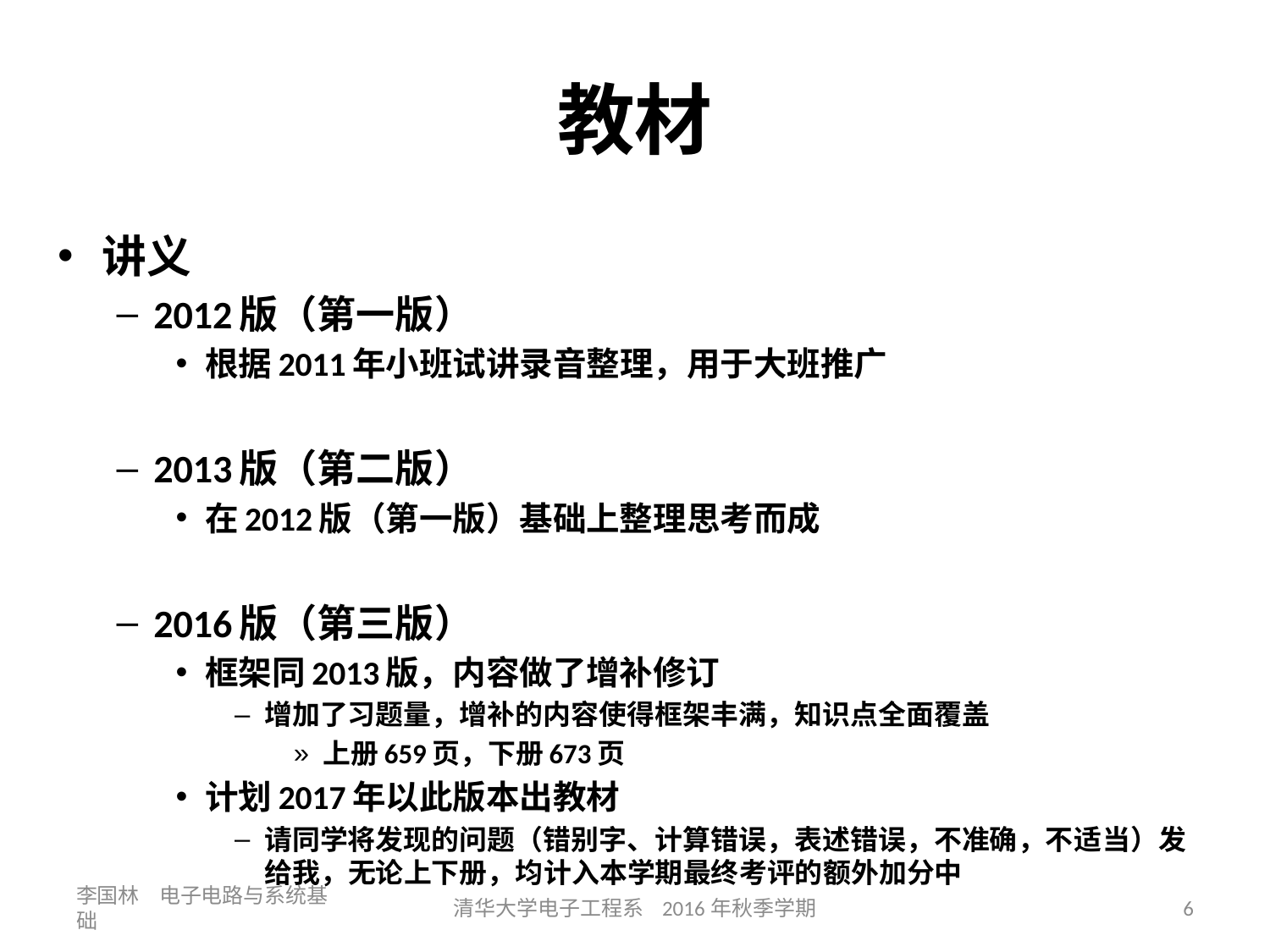

# 教材
讲义
2012版（第一版）
根据2011年小班试讲录音整理，用于大班推广

2013版（第二版）
在2012版（第一版）基础上整理思考而成

2016版（第三版）
框架同2013版，内容做了增补修订
增加了习题量，增补的内容使得框架丰满，知识点全面覆盖
上册659页，下册673页
计划2017年以此版本出教材
请同学将发现的问题（错别字、计算错误，表述错误，不准确，不适当）发给我，无论上下册，均计入本学期最终考评的额外加分中
李国林   电子电路与系统基础
清华大学电子工程系  2016年秋季学期
6